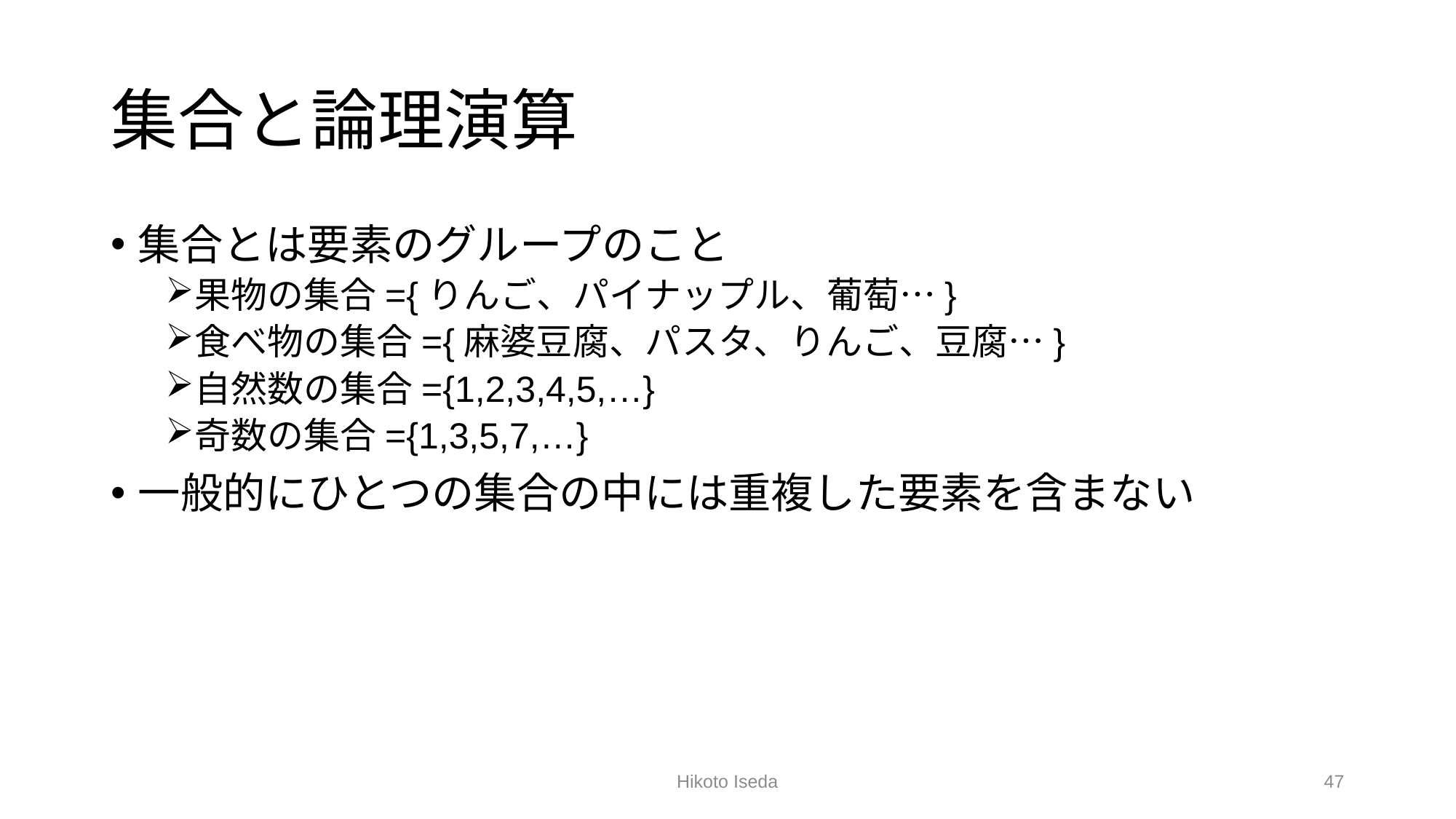

# 集合と論理演算
集合とは要素のグループのこと
果物の集合={りんご、パイナップル、葡萄…}
食べ物の集合={麻婆豆腐、パスタ、りんご、豆腐…}
自然数の集合={1,2,3,4,5,…}
奇数の集合={1,3,5,7,…}
一般的にひとつの集合の中には重複した要素を含まない

Hikoto Iseda
47